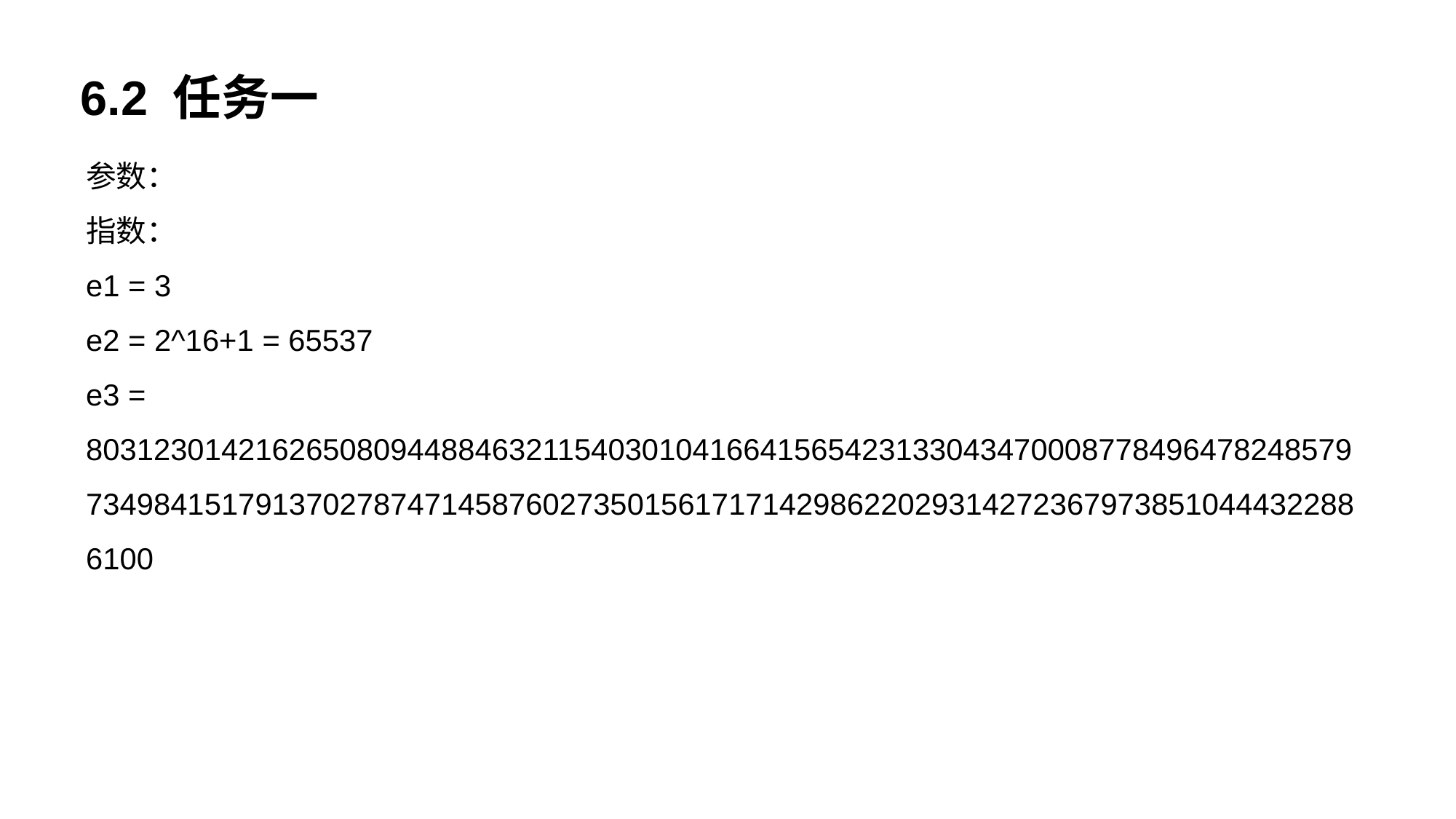

6.2 任务一
参数：
指数：
e1 = 3
e2 = 2^16+1 = 65537
e3 =
8031230142162650809448846321154030104166415654231330434700087784964782485797349841517913702787471458760273501561717142986220293142723679738510444322886100